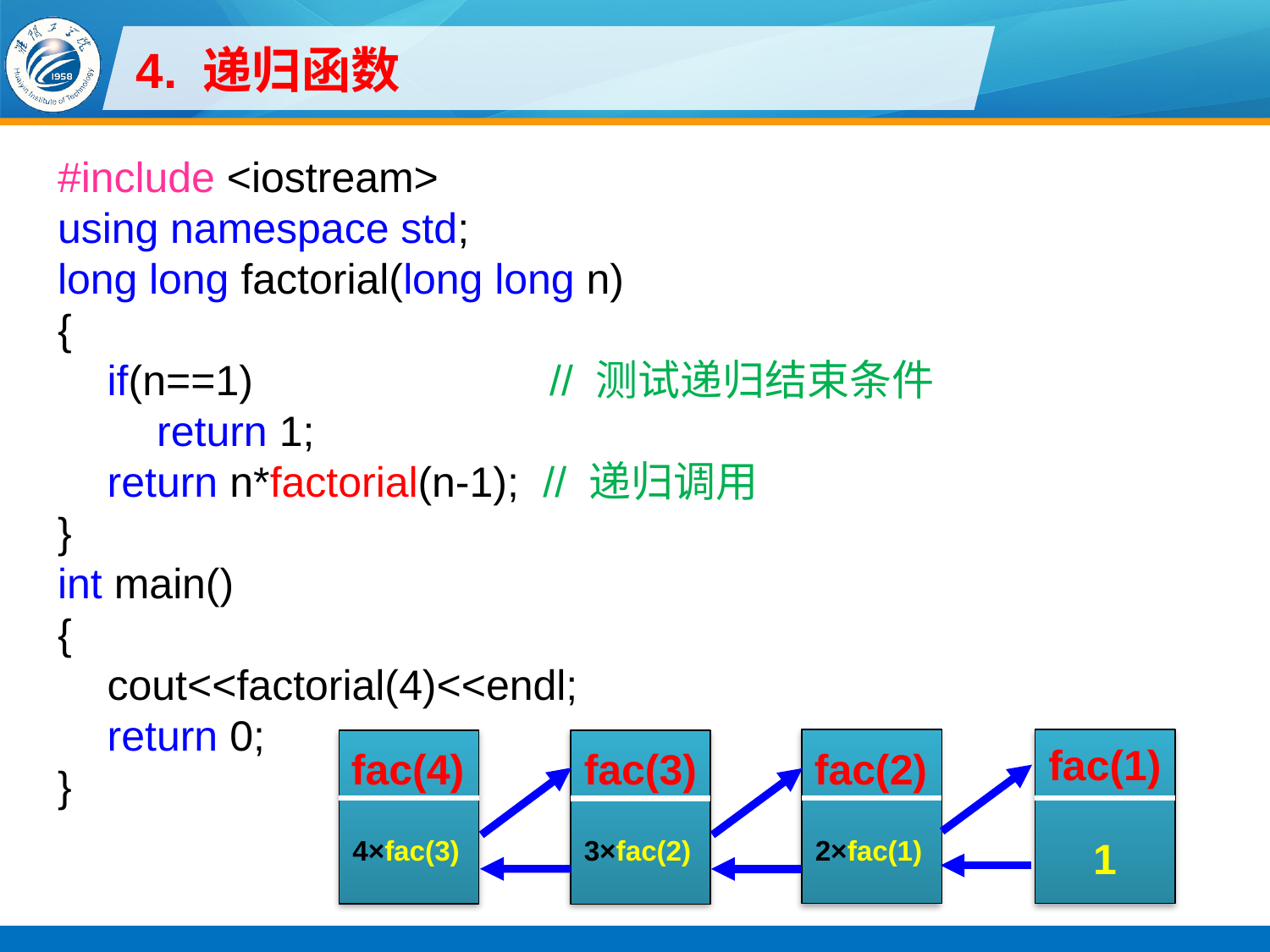

# 4. 递归函数
#include <iostream>
using namespace std;
long long factorial(long long n)
{
if(n==1)                         // 测试递归结束条件
return 1;
return n*factorial(n-1);  // 递归调用
}
int main()
{
cout<<factorial(4)<<endl;
return 0;
}

fac(2)
2×fac(1)

fac(1)
1

fac(4)
4×fac(3)

fac(3)
3×fac(2)